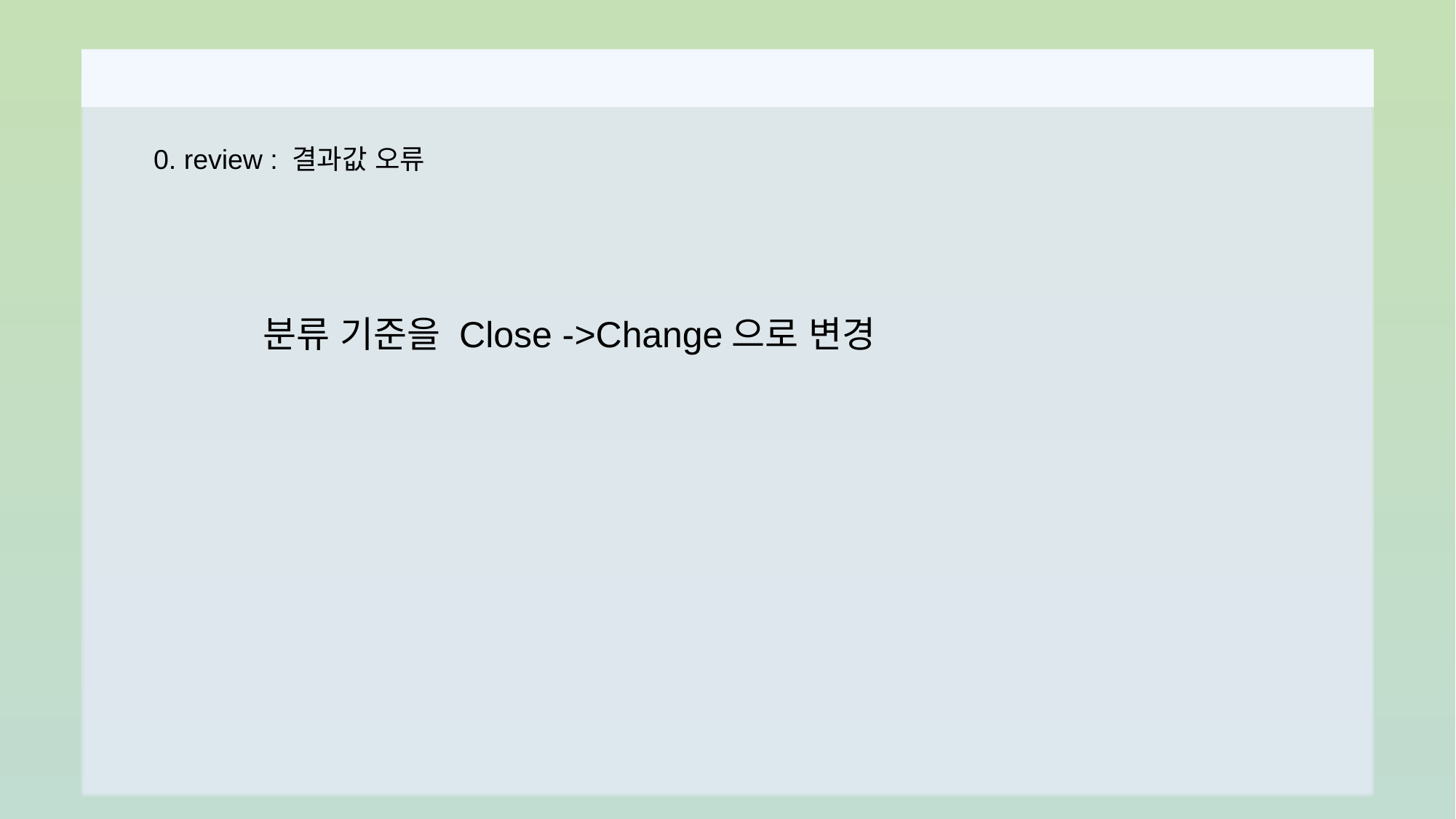

0. review : 결과값 오류

	분류 기준을 Close ->Change으로 변경